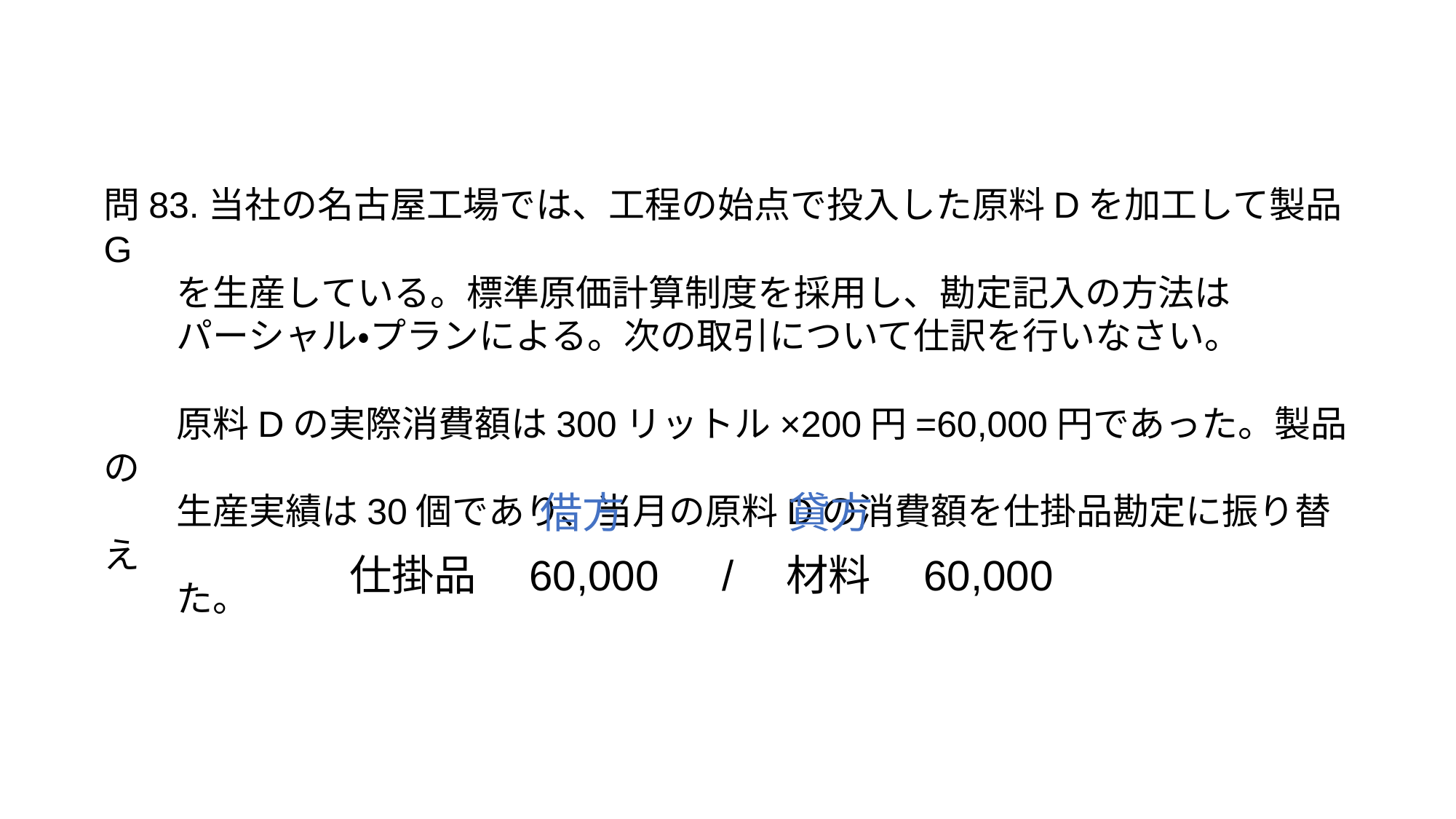

問83.当社の名古屋工場では、工程の始点で投入した原料Dを加工して製品G
　　を生産している。標準原価計算制度を採用し、勘定記入の方法は
　　パーシャル・プランによる。次の取引について仕訳を行いなさい。

　　原料Dの実際消費額は300リットル×200円=60,000円であった。製品の
　　生産実績は30個であり、当月の原料Dの消費額を仕掛品勘定に振り替え
　　た。
借方
貸方
仕掛品　60,000　/　材料　60,000